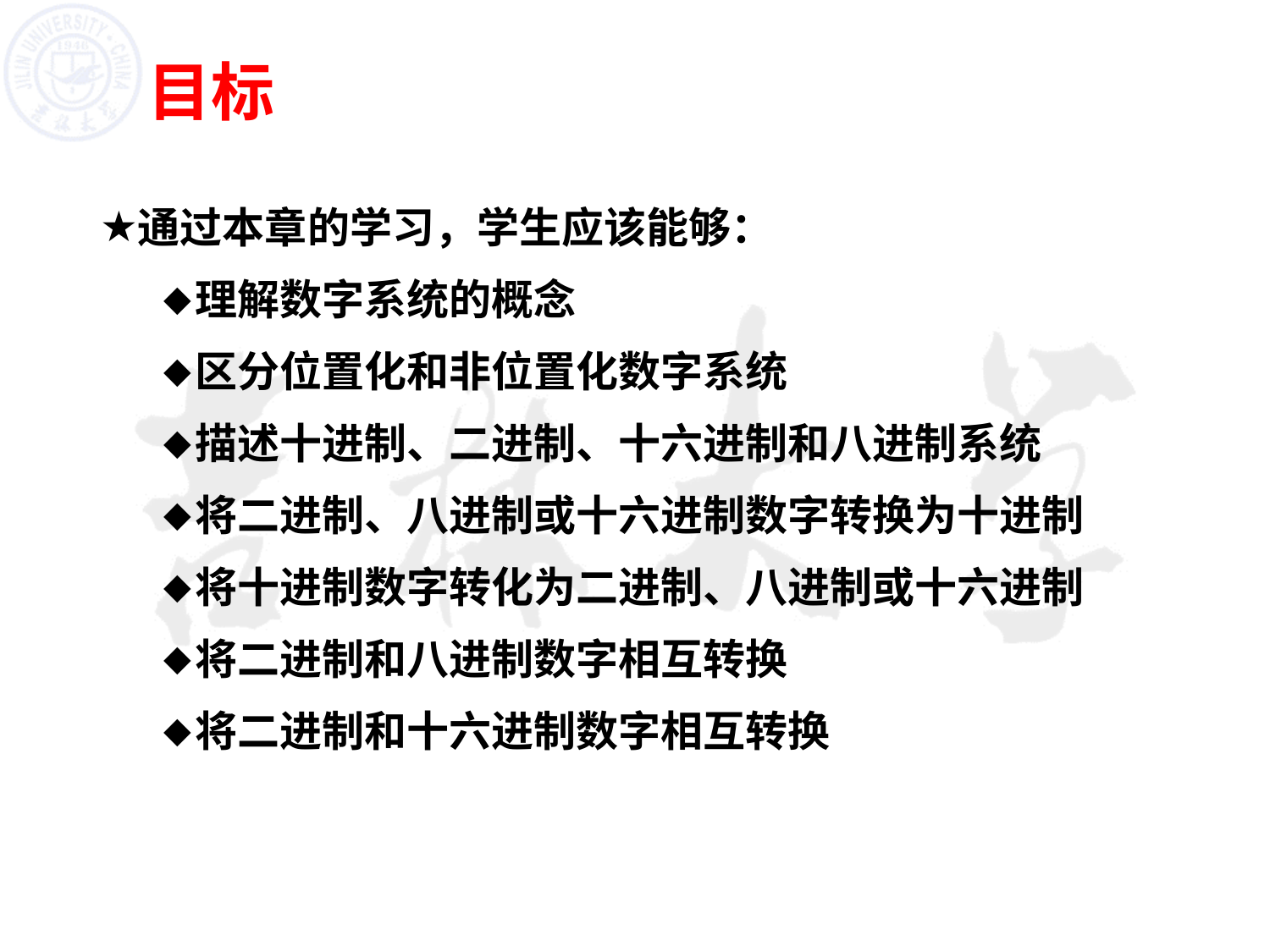

# 目标
通过本章的学习，学生应该能够：
理解数字系统的概念
区分位置化和非位置化数字系统
描述十进制、二进制、十六进制和八进制系统
将二进制、八进制或十六进制数字转换为十进制
将十进制数字转化为二进制、八进制或十六进制
将二进制和八进制数字相互转换
将二进制和十六进制数字相互转换